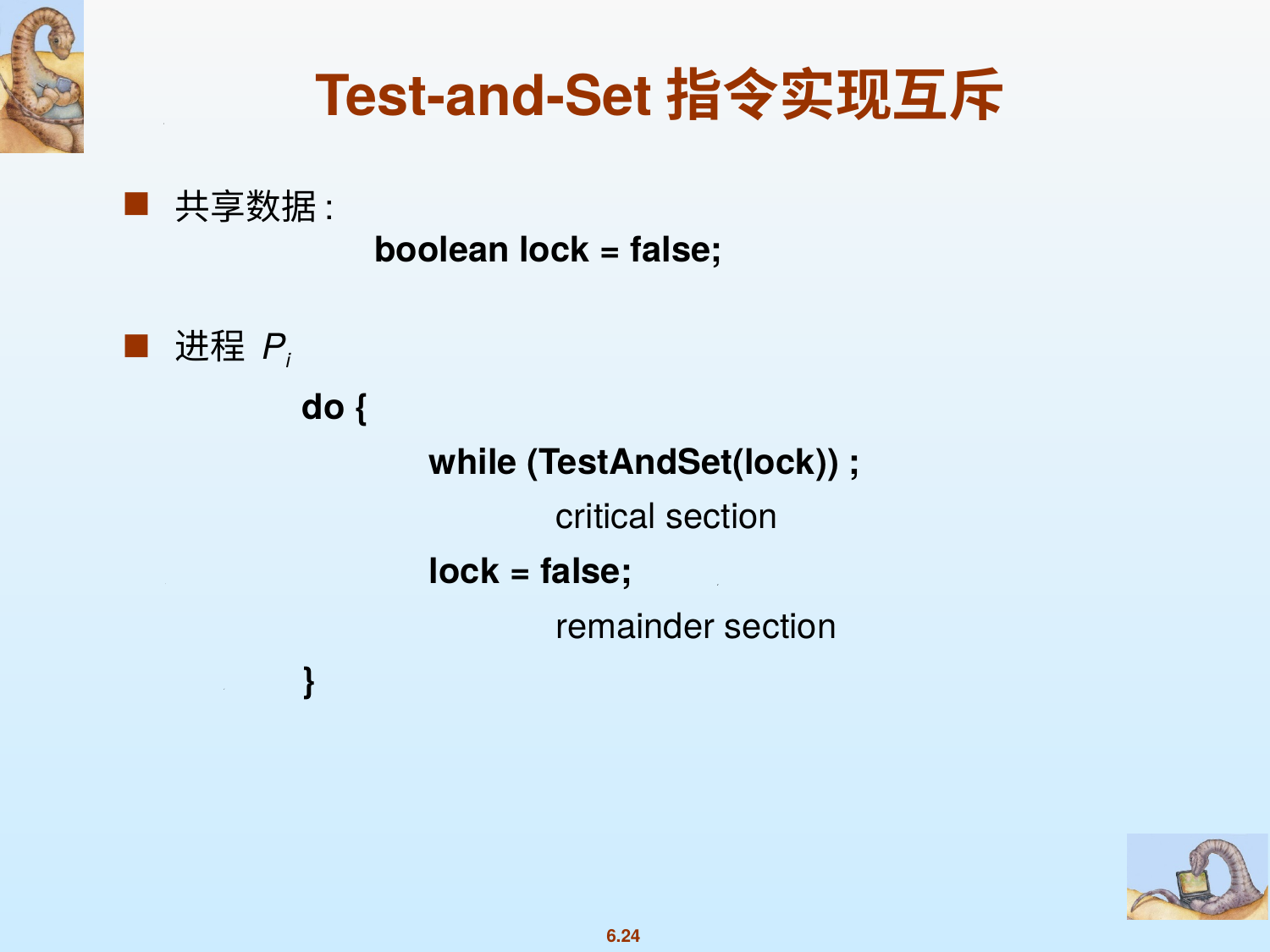

共享数据:
	boolean lock = false;
进程 Pi
		do {
			while (TestAndSet(lock)) ;
				critical section
			lock = false;
				remainder section
		}
 Test-and-Set指令实现互斥